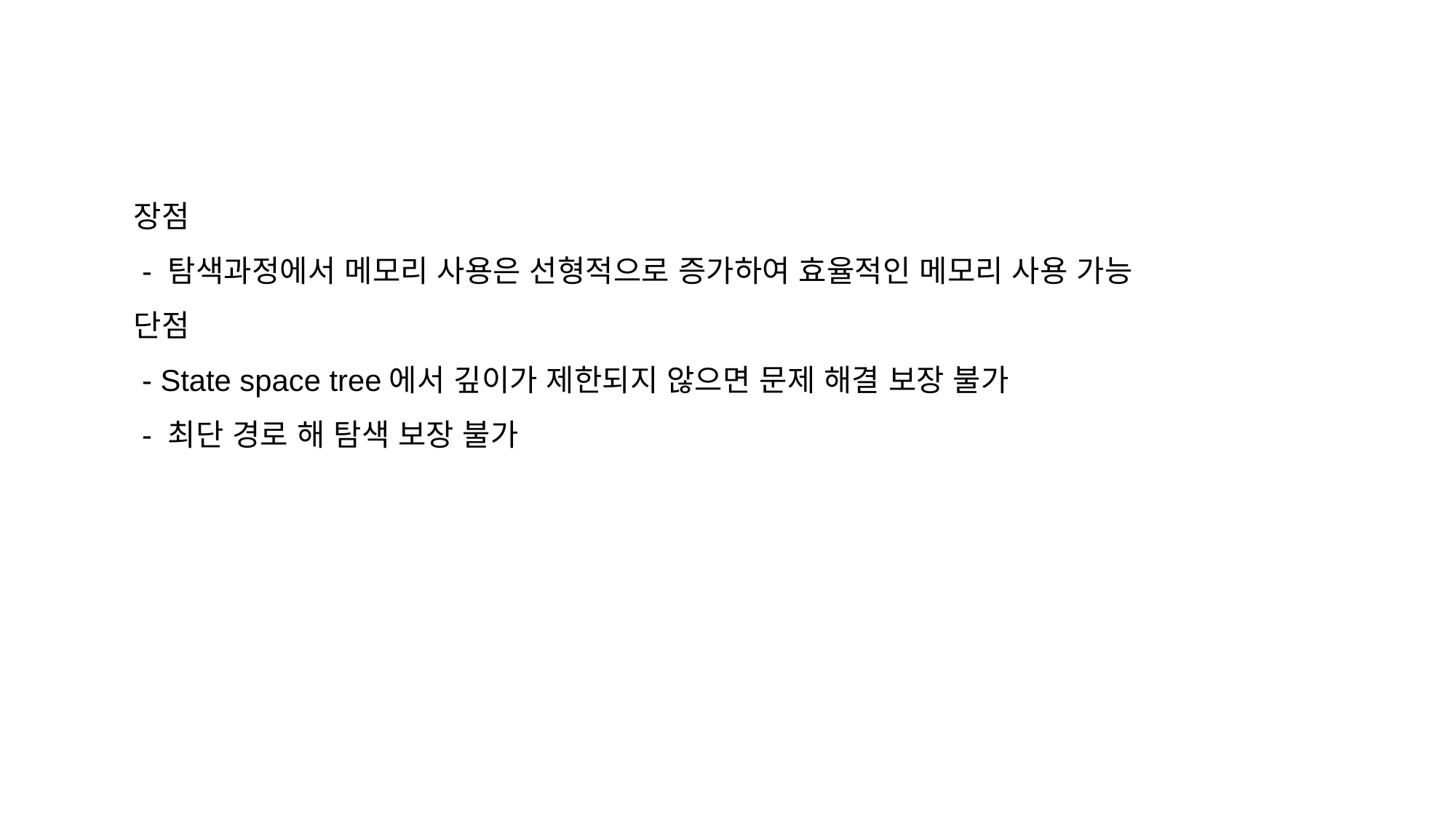

장점
 - 탐색과정에서 메모리 사용은 선형적으로 증가하여 효율적인 메모리 사용 가능
단점
 - State space tree에서 깊이가 제한되지 않으면 문제 해결 보장 불가
 - 최단 경로 해 탐색 보장 불가